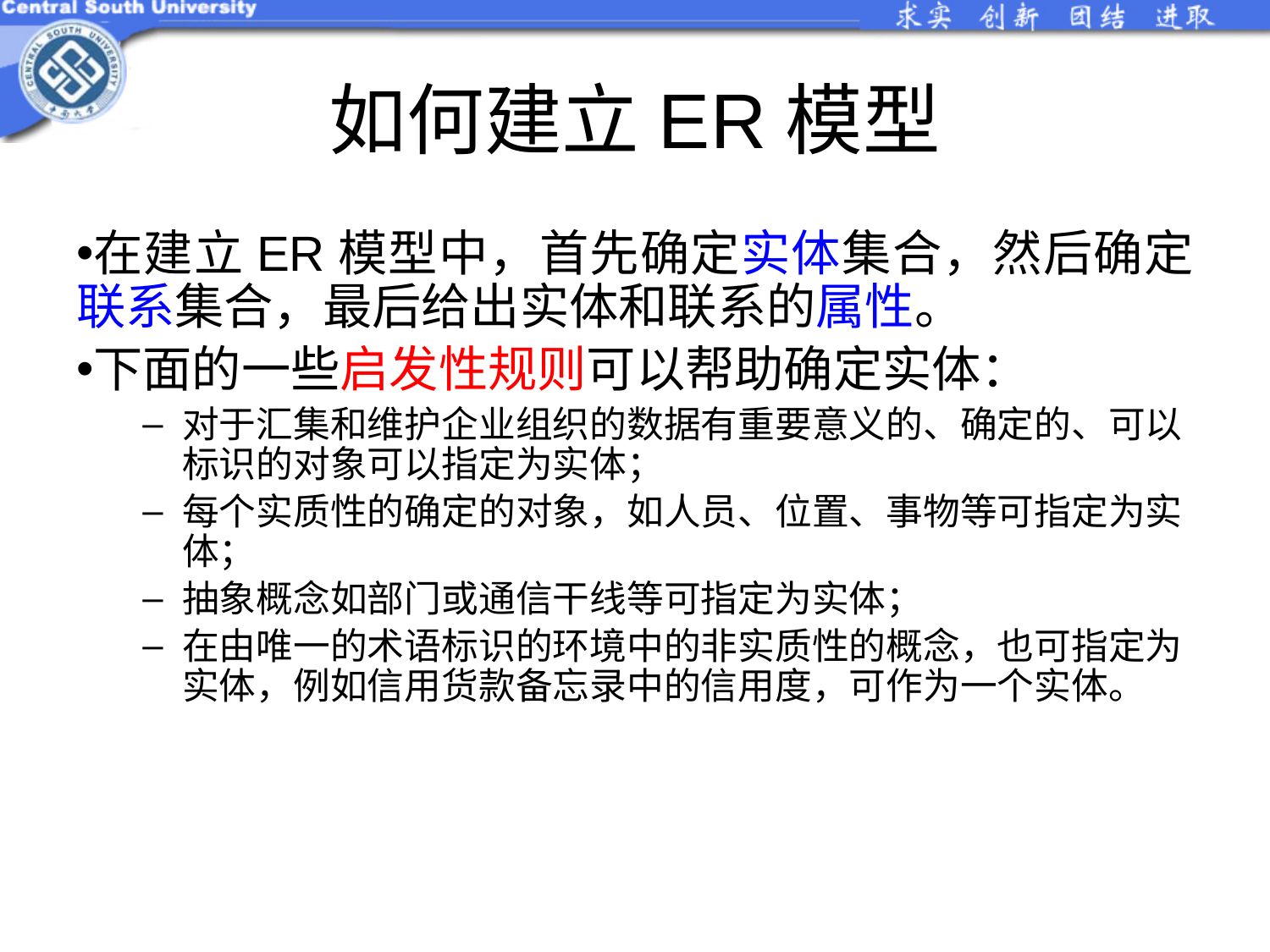

# 如何建立ER模型
在建立ER模型中，首先确定实体集合，然后确定联系集合，最后给出实体和联系的属性。
下面的一些启发性规则可以帮助确定实体：
对于汇集和维护企业组织的数据有重要意义的、确定的、可以标识的对象可以指定为实体；
每个实质性的确定的对象，如人员、位置、事物等可指定为实体；
抽象概念如部门或通信干线等可指定为实体；
在由唯一的术语标识的环境中的非实质性的概念，也可指定为实体，例如信用货款备忘录中的信用度，可作为一个实体。